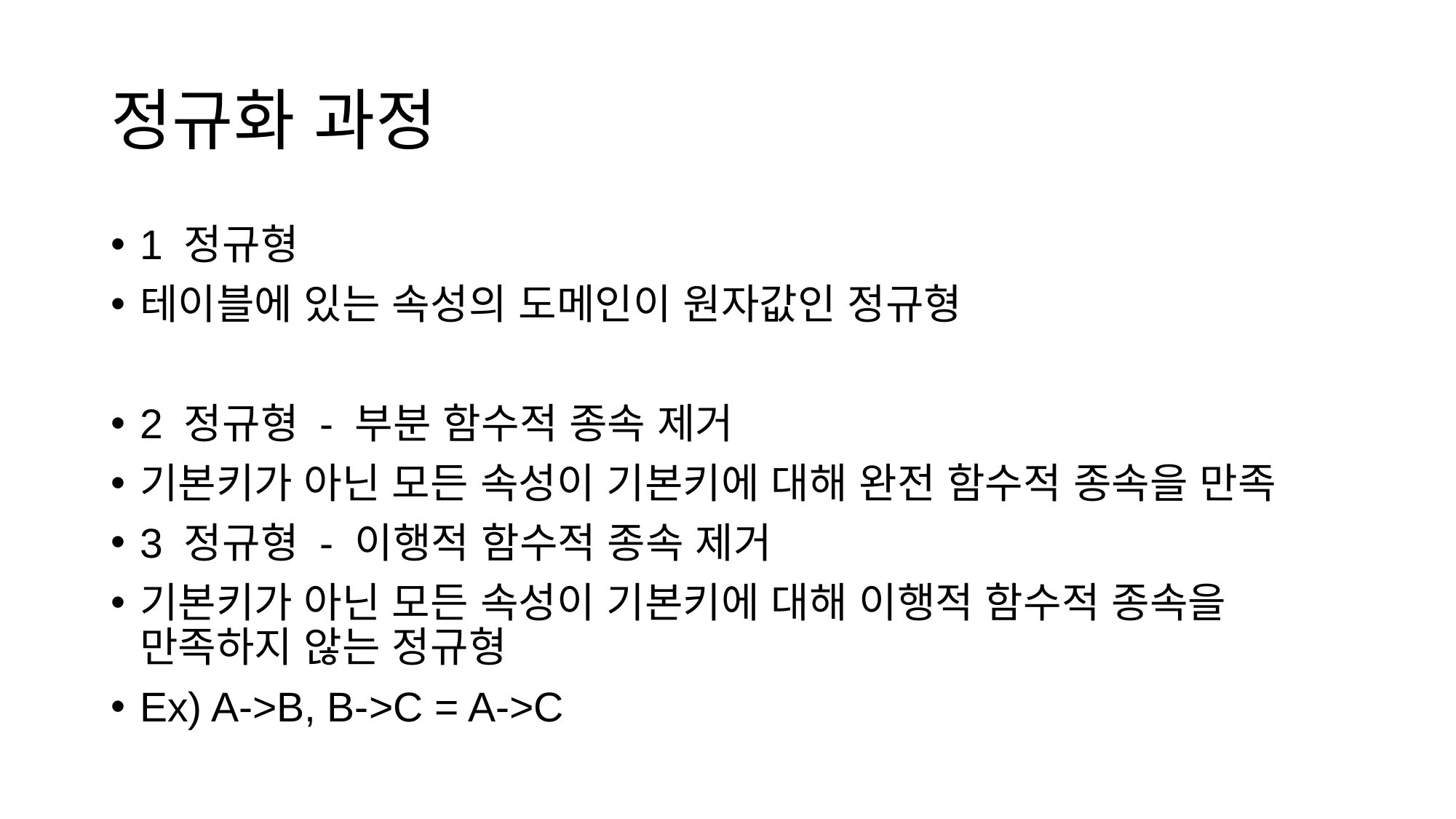

# 정규화 과정
1 정규형
테이블에 있는 속성의 도메인이 원자값인 정규형

2 정규형 - 부분 함수적 종속 제거
기본키가 아닌 모든 속성이 기본키에 대해 완전 함수적 종속을 만족
3 정규형 - 이행적 함수적 종속 제거
기본키가 아닌 모든 속성이 기본키에 대해 이행적 함수적 종속을 만족하지 않는 정규형
Ex) A->B, B->C = A->C